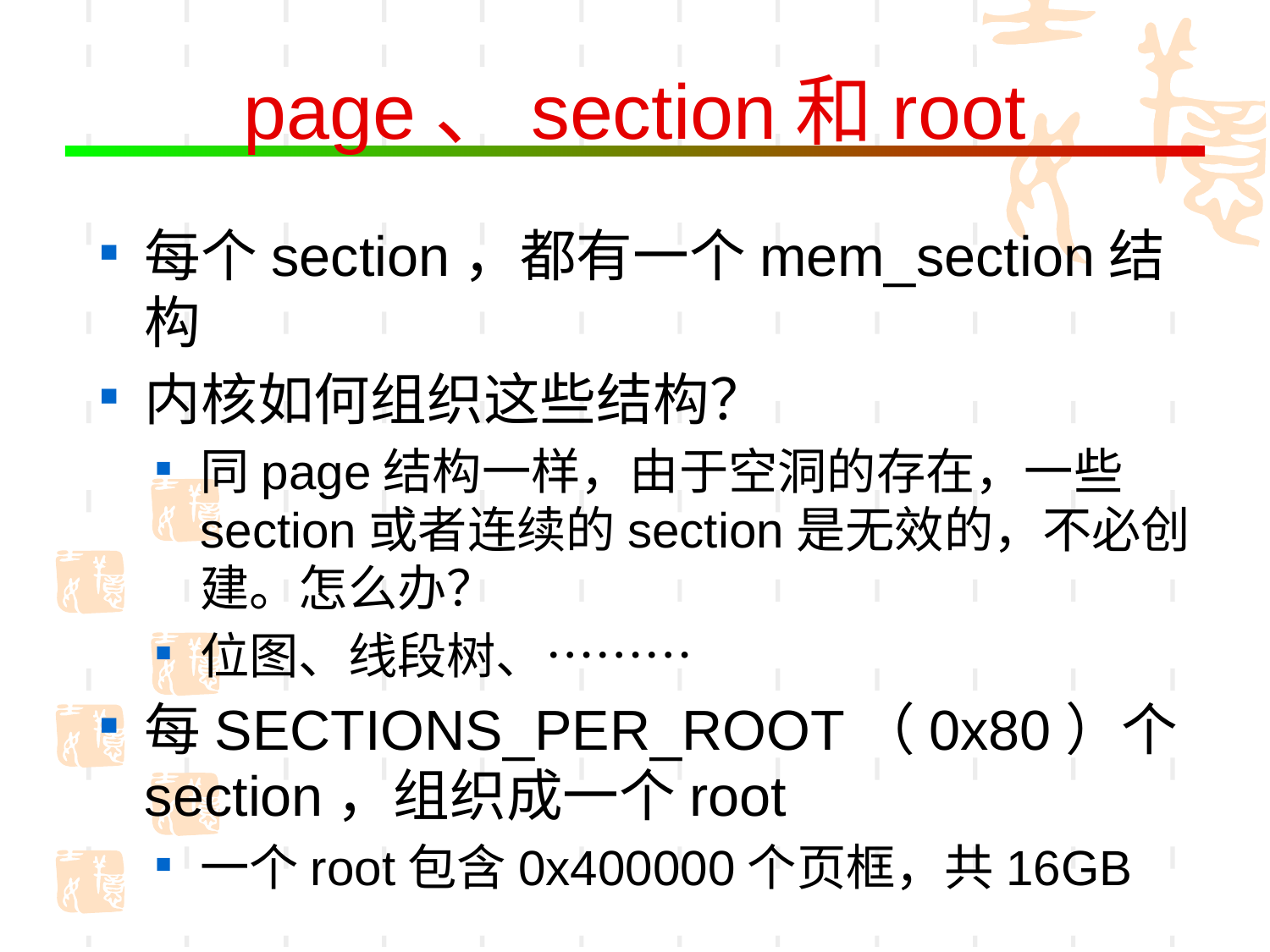

# page、section和root
每个section，都有一个mem_section结构
内核如何组织这些结构？
同page结构一样，由于空洞的存在，一些section或者连续的section是无效的，不必创建。怎么办？
位图、线段树、………
每SECTIONS_PER_ROOT（0x80）个section，组织成一个root
一个root包含0x400000个页框，共16GB